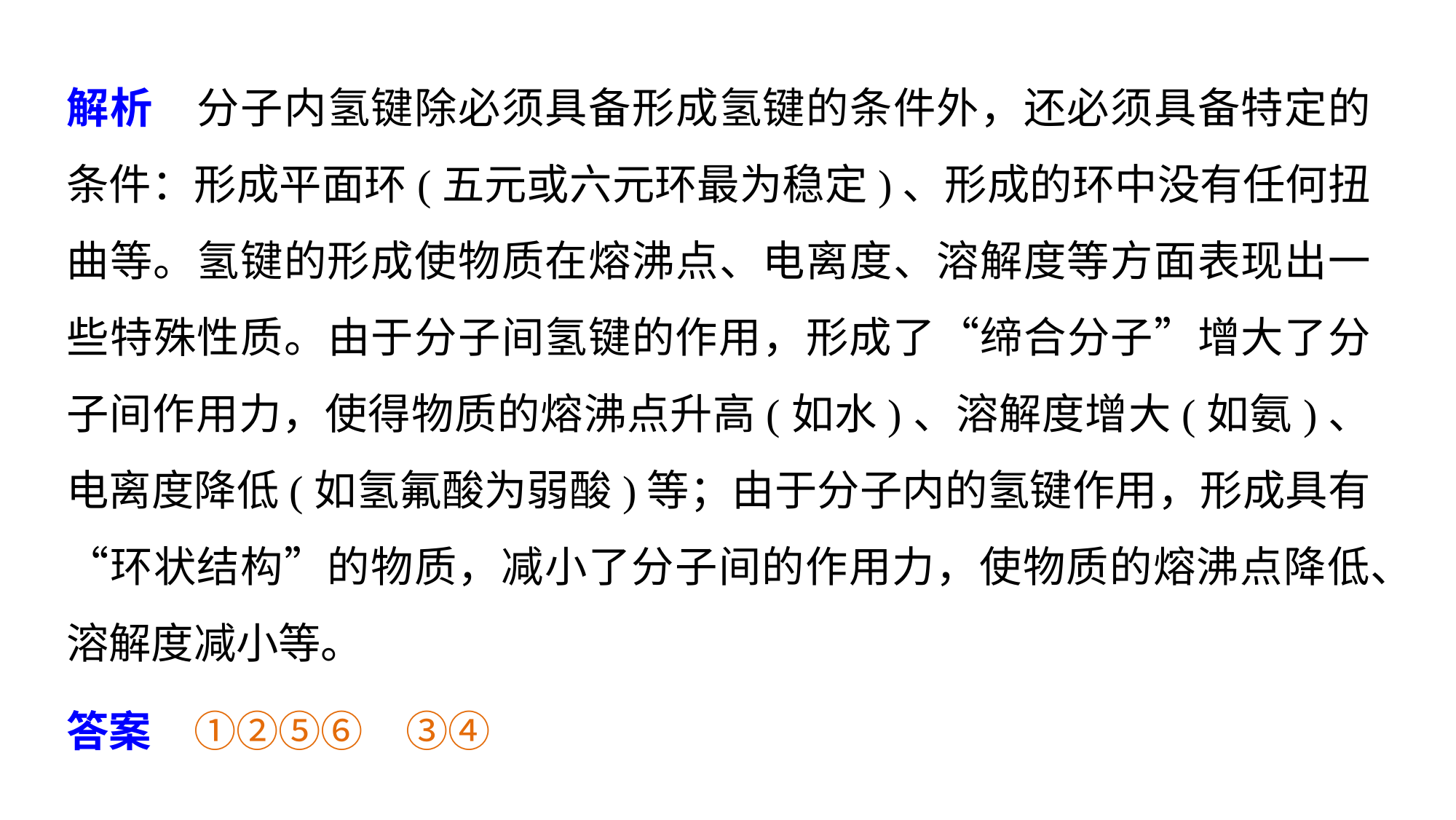

解析　分子内氢键除必须具备形成氢键的条件外，还必须具备特定的条件：形成平面环(五元或六元环最为稳定)、形成的环中没有任何扭曲等。氢键的形成使物质在熔沸点、电离度、溶解度等方面表现出一些特殊性质。由于分子间氢键的作用，形成了“缔合分子”增大了分子间作用力，使得物质的熔沸点升高(如水)、溶解度增大(如氨)、电离度降低(如氢氟酸为弱酸)等；由于分子内的氢键作用，形成具有“环状结构”的物质，减小了分子间的作用力，使物质的熔沸点降低、溶解度减小等。
答案　①②⑤⑥　③④